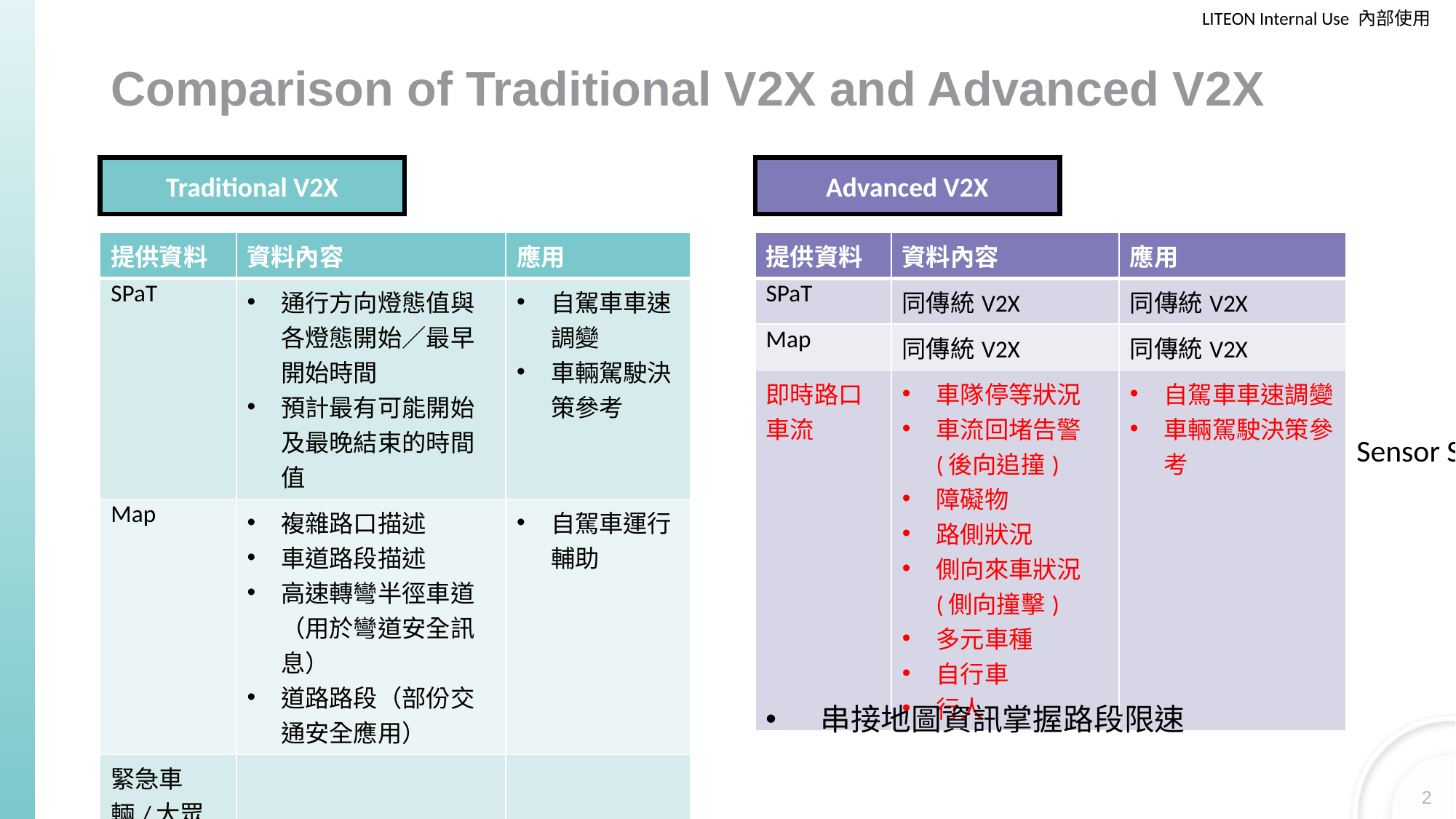

# Comparison of Traditional V2X and Advanced V2X
Traditional V2X
Advanced V2X
| 提供資料 | 資料內容 | 應用 |
| --- | --- | --- |
| SPaT | 通行方向燈態值與各燈態開始／最早開始時間 預計最有可能開始及最晚結束的時間值 | 自駕車車速調變 車輛駕駛決策參考 |
| Map | 複雜路口描述 車道路段描述 高速轉彎半徑車道（用於彎道安全訊息） 道路路段（部份交通安全應用） | 自駕車運行輔助 |
| 緊急車輛/大眾運輸優先通行 |  |  |
| 提供資料 | 資料內容 | 應用 |
| --- | --- | --- |
| SPaT | 同傳統V2X | 同傳統V2X |
| Map | 同傳統V2X | 同傳統V2X |
| 即時路口車流 | 車隊停等狀況 車流回堵告警 (後向追撞) 障礙物 路側狀況 側向來車狀況 (側向撞擊) 多元車種 自行車 行人 | 自駕車車速調變 車輛駕駛決策參考 |
Sensor Sharing Service (SAE J3224)
串接地圖資訊掌握路段限速
2